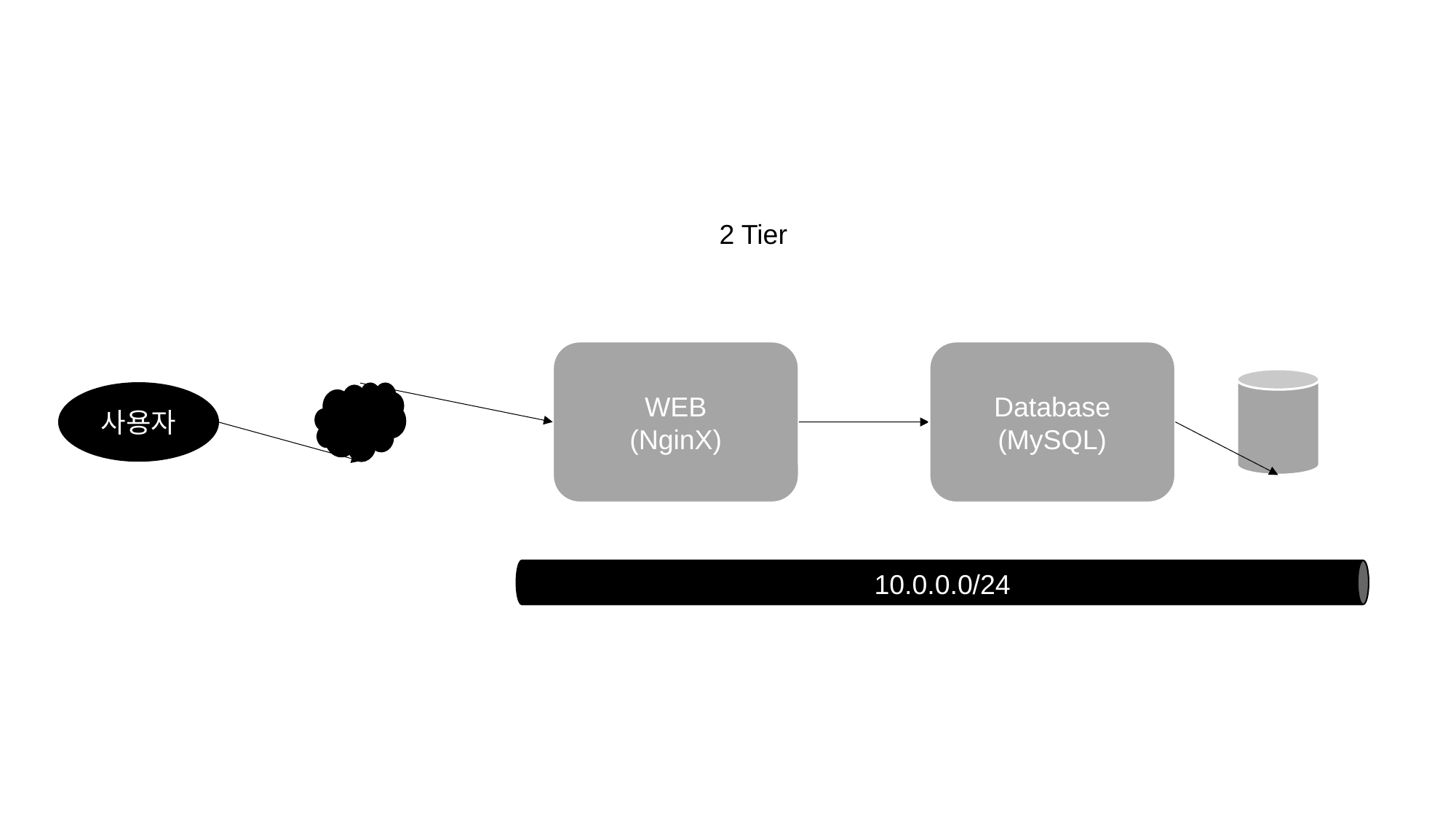

2 Tier
Database
(MySQL)
WEB
(NginX)

사용자

10.0.0.0/24